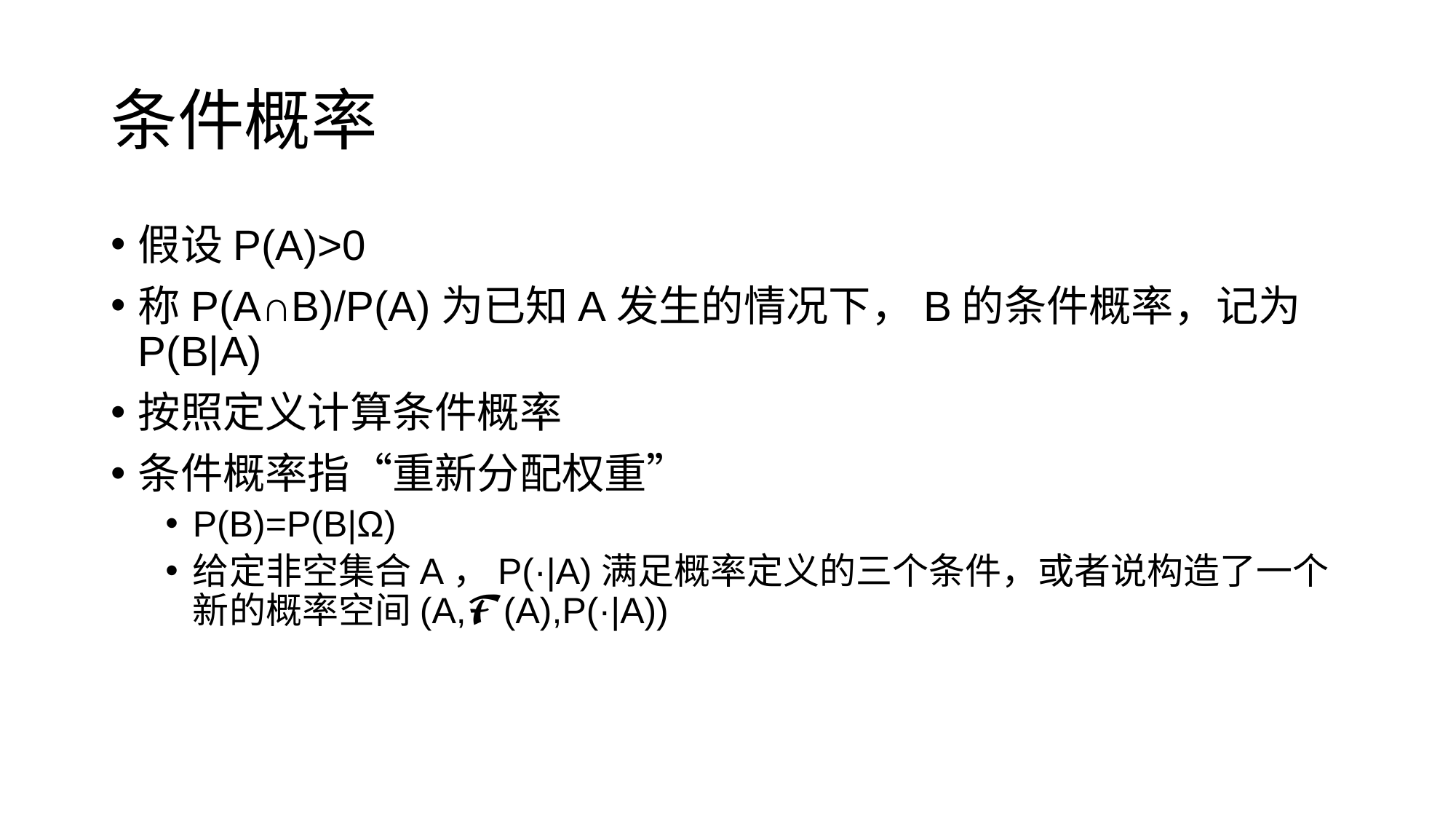

# 条件概率
假设P(A)>0
称P(A∩B)/P(A)为已知A发生的情况下，B的条件概率，记为P(B|A)
按照定义计算条件概率
条件概率指“重新分配权重”
P(B)=P(B|Ω)
给定非空集合A，P(·|A)满足概率定义的三个条件，或者说构造了一个新的概率空间(A,𝓕(A),P(·|A))